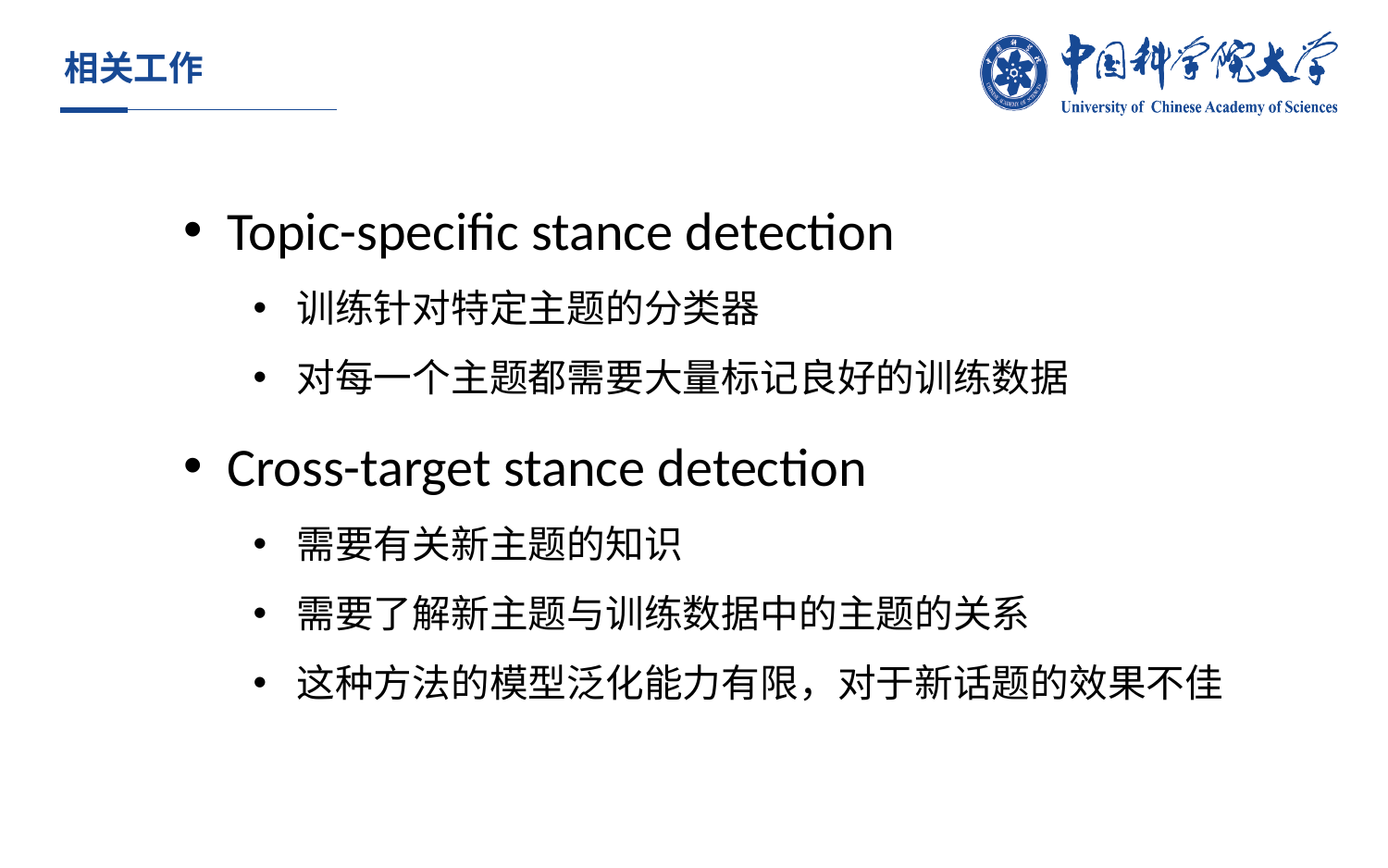

# 相关工作
Topic-specific stance detection
训练针对特定主题的分类器
对每一个主题都需要大量标记良好的训练数据
Cross-target stance detection
需要有关新主题的知识
需要了解新主题与训练数据中的主题的关系
这种方法的模型泛化能力有限，对于新话题的效果不佳